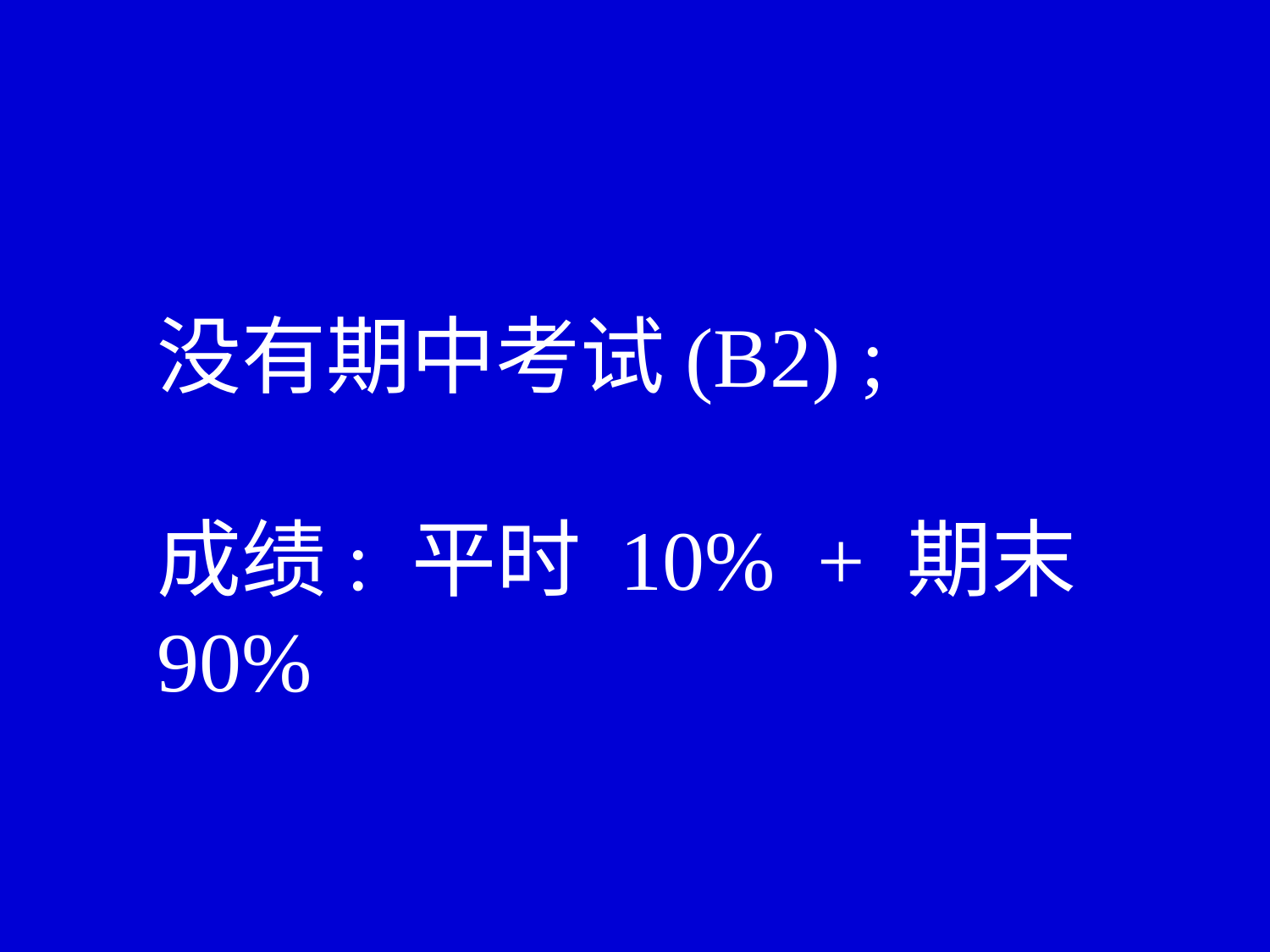

没有期中考试(B2) ;

成绩: 平时 10%  + 期末90%